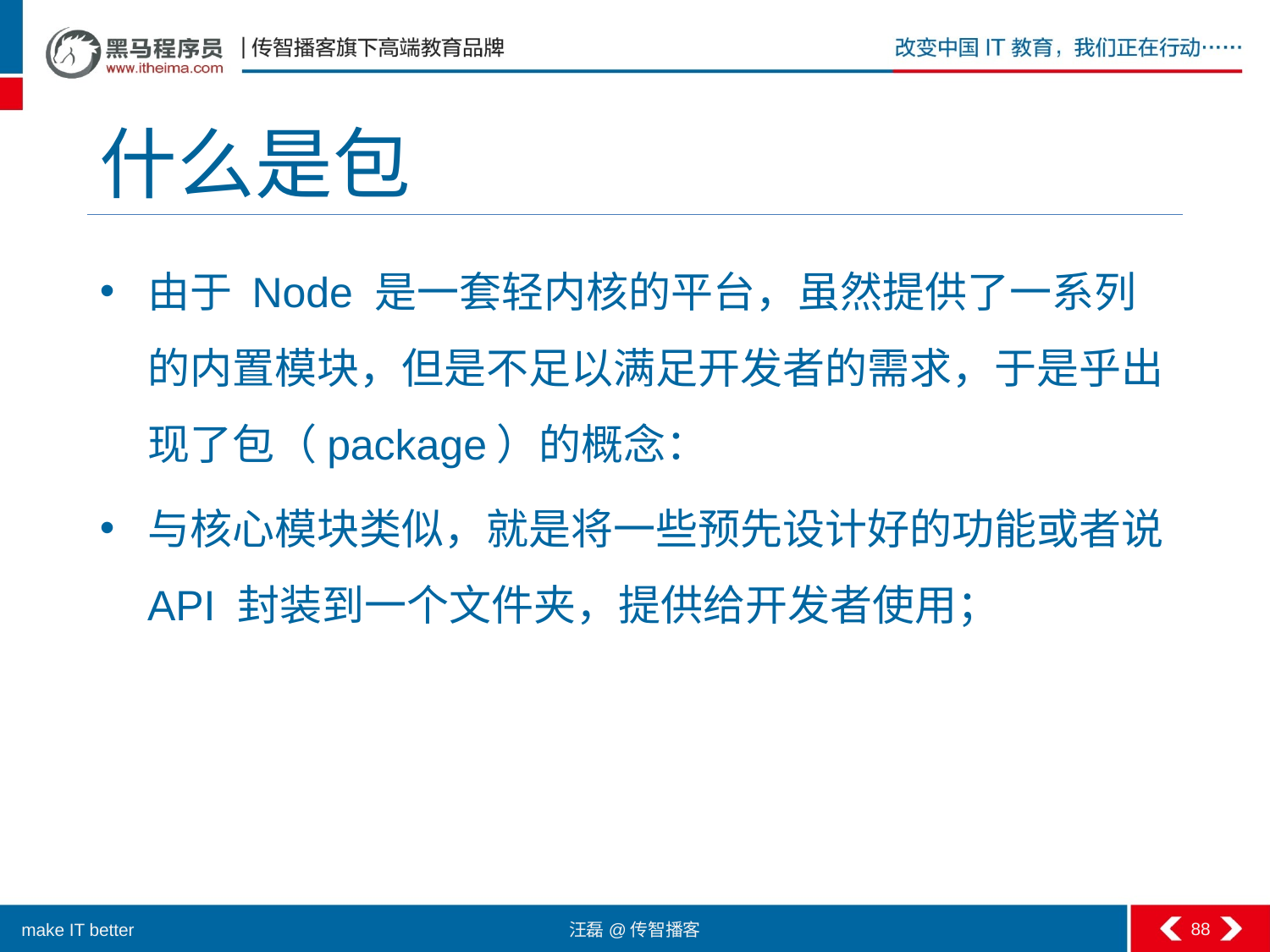

# 什么是包
由于 Node 是一套轻内核的平台，虽然提供了一系列的内置模块，但是不足以满足开发者的需求，于是乎出现了包（package）的概念：
与核心模块类似，就是将一些预先设计好的功能或者说 API 封装到一个文件夹，提供给开发者使用；
88
汪磊@传智播客
make IT better